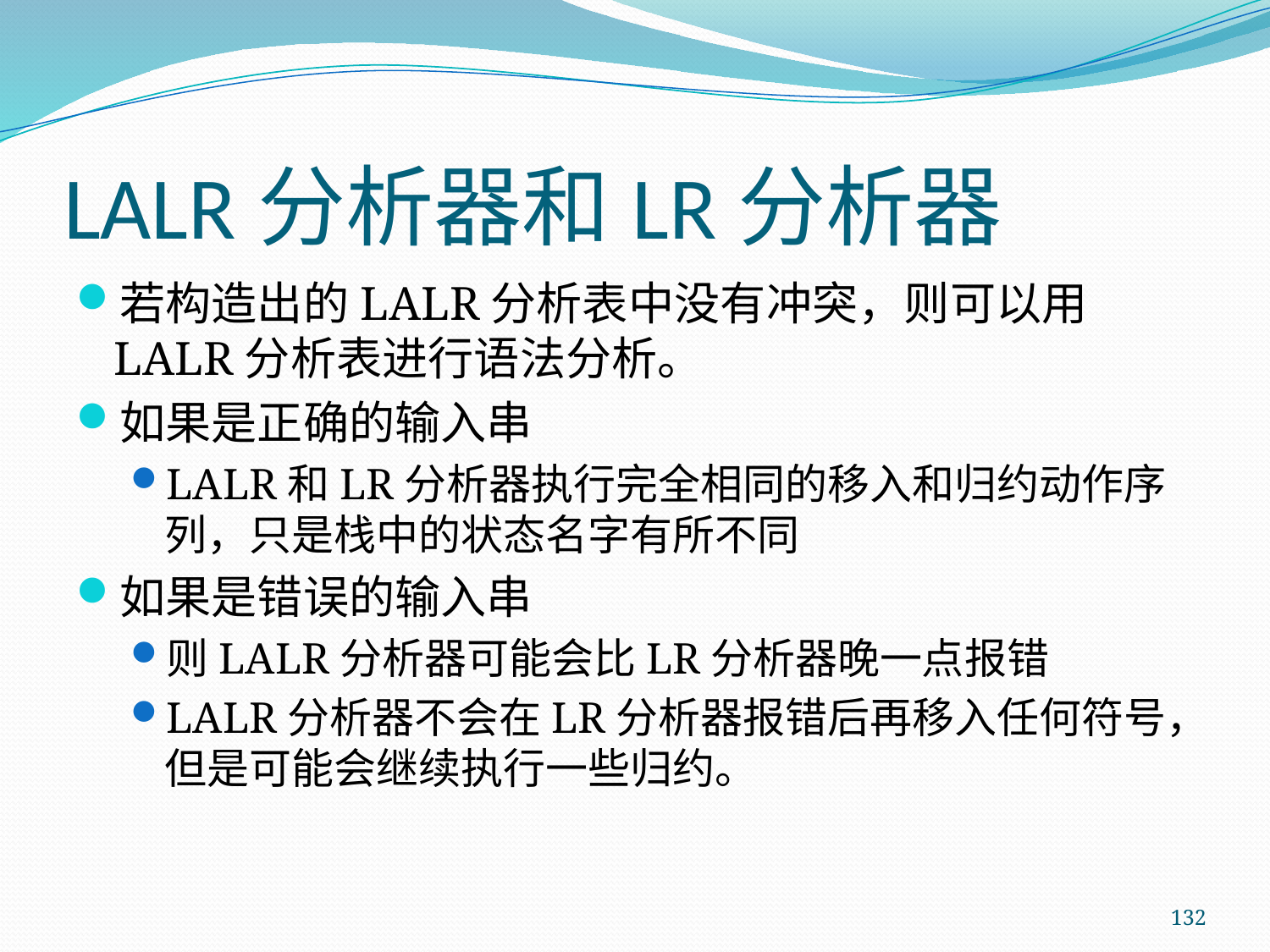

# LALR分析器和LR分析器
若构造出的LALR分析表中没有冲突，则可以用LALR分析表进行语法分析。
如果是正确的输入串
LALR和LR分析器执行完全相同的移入和归约动作序列，只是栈中的状态名字有所不同
如果是错误的输入串
则LALR分析器可能会比LR分析器晚一点报错
LALR分析器不会在LR分析器报错后再移入任何符号，但是可能会继续执行一些归约。
132